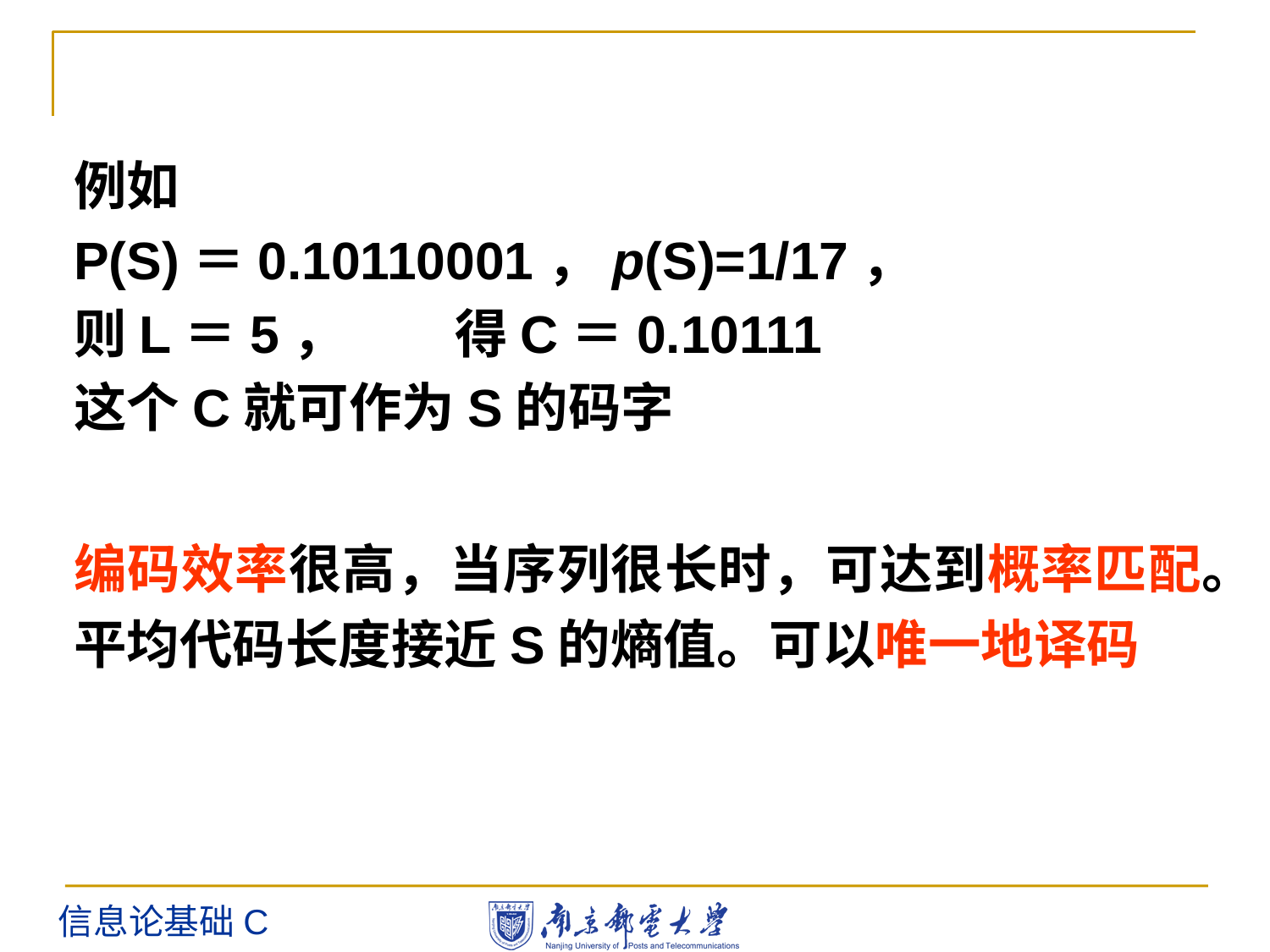

例如
P(S)＝0.10110001，p(S)=1/17，
则L＝5，	得C＝0.10111
这个C就可作为S的码字

编码效率很高，当序列很长时，可达到概率匹配。平均代码长度接近S的熵值。可以唯一地译码
69